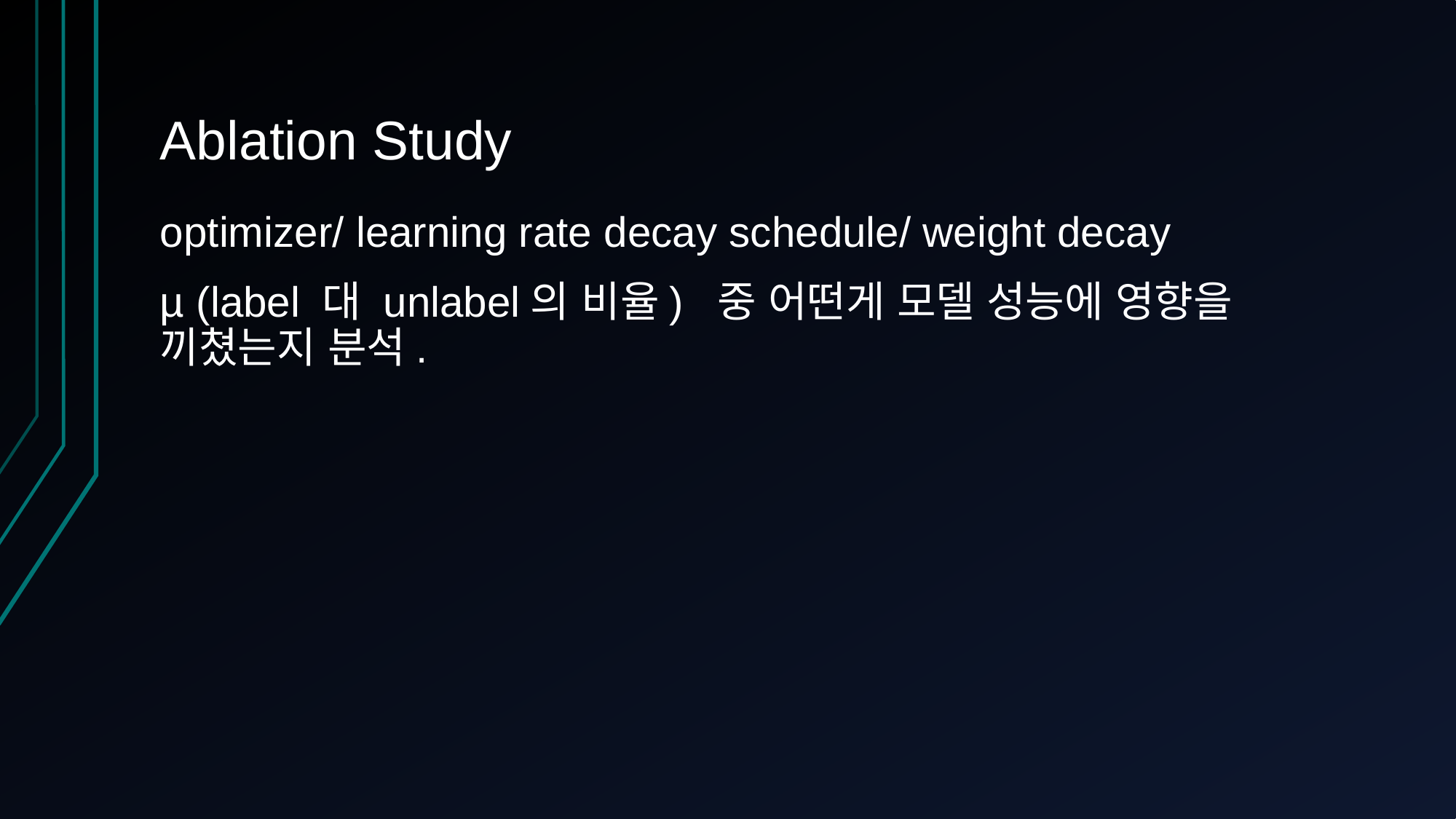

# Ablation Study
optimizer/ learning rate decay schedule/ weight decay
µ (label 대 unlabel의 비율)  중 어떤게 모델 성능에 영향을 끼쳤는지 분석.